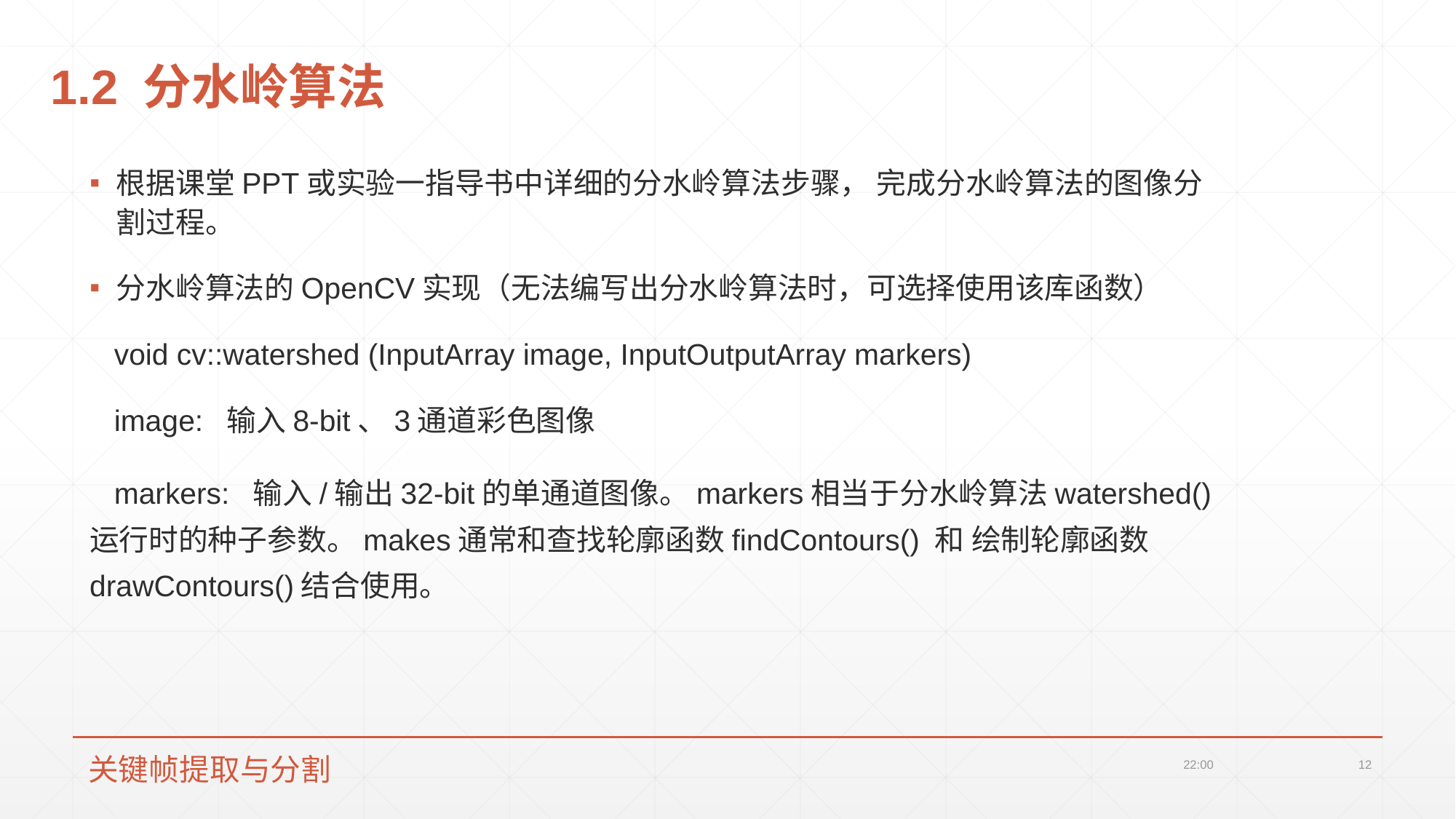

# 1.2 分水岭算法
根据课堂PPT或实验一指导书中详细的分水岭算法步骤， 完成分水岭算法的图像分割过程。
分水岭算法的OpenCV实现（无法编写出分水岭算法时，可选择使用该库函数）
   void cv::watershed (InputArray image, InputOutputArray markers)
   image:  输入8-bit、3通道彩色图像
   markers:  输入/输出32-bit的单通道图像。markers相当于分水岭算法watershed()运行时的种子参数。makes通常和查找轮廓函数findContours() 和 绘制轮廓函数drawContours()结合使用。

关键帧提取与分割
22:00
12